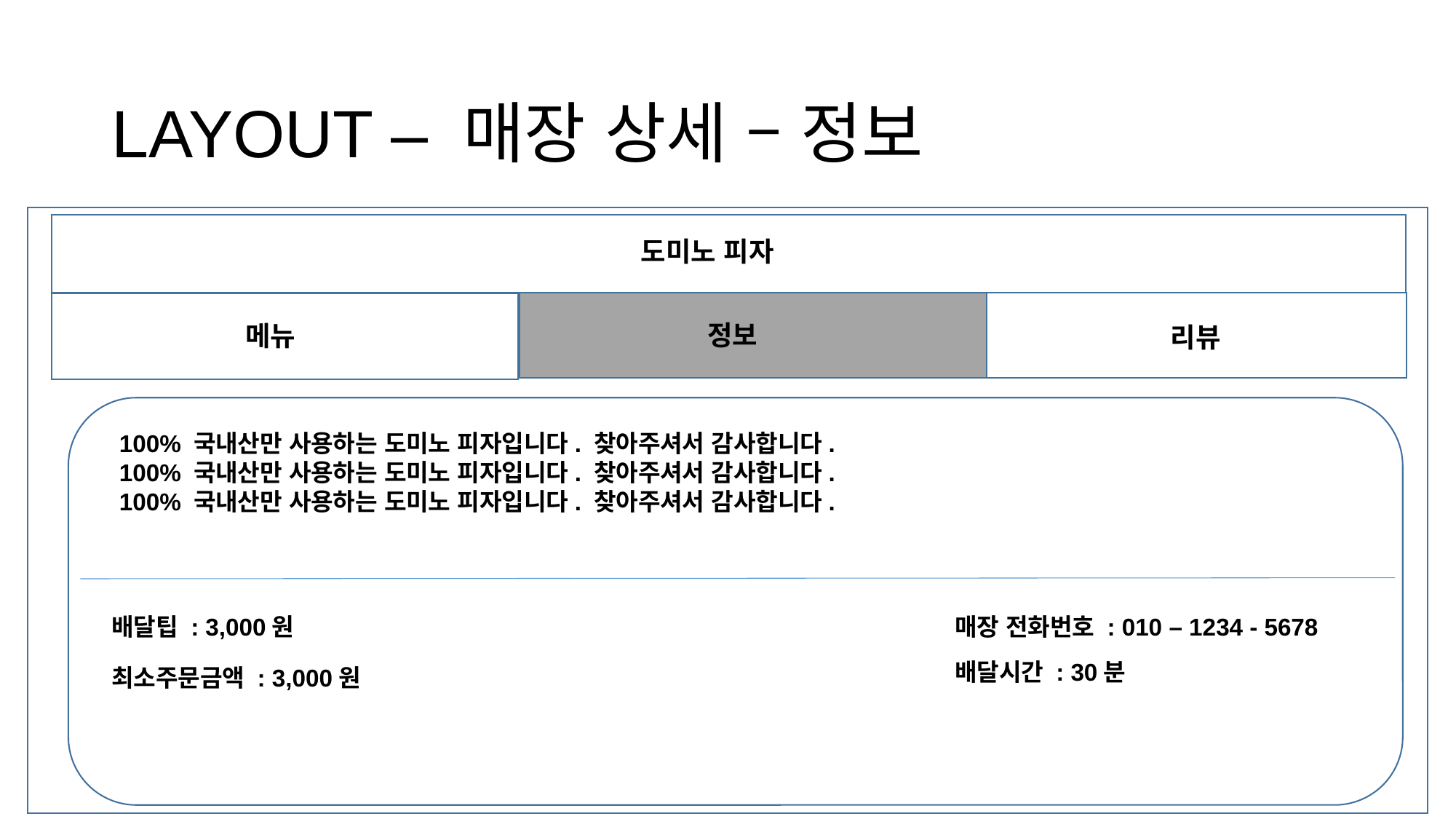

# LAYOUT – 매장 상세 – 정보

도미노 피자

기본순
배달팁 낮은 순
배달 빠른 순
정보
메뉴
리뷰

100% 국내산만 사용하는 도미노 피자입니다. 찾아주셔서 감사합니다.
100% 국내산만 사용하는 도미노 피자입니다. 찾아주셔서 감사합니다.
100% 국내산만 사용하는 도미노 피자입니다. 찾아주셔서 감사합니다.
배달팁 : 3,000원
매장 전화번호 : 010 – 1234 - 5678
배달시간 : 30분
최소주문금액 : 3,000원